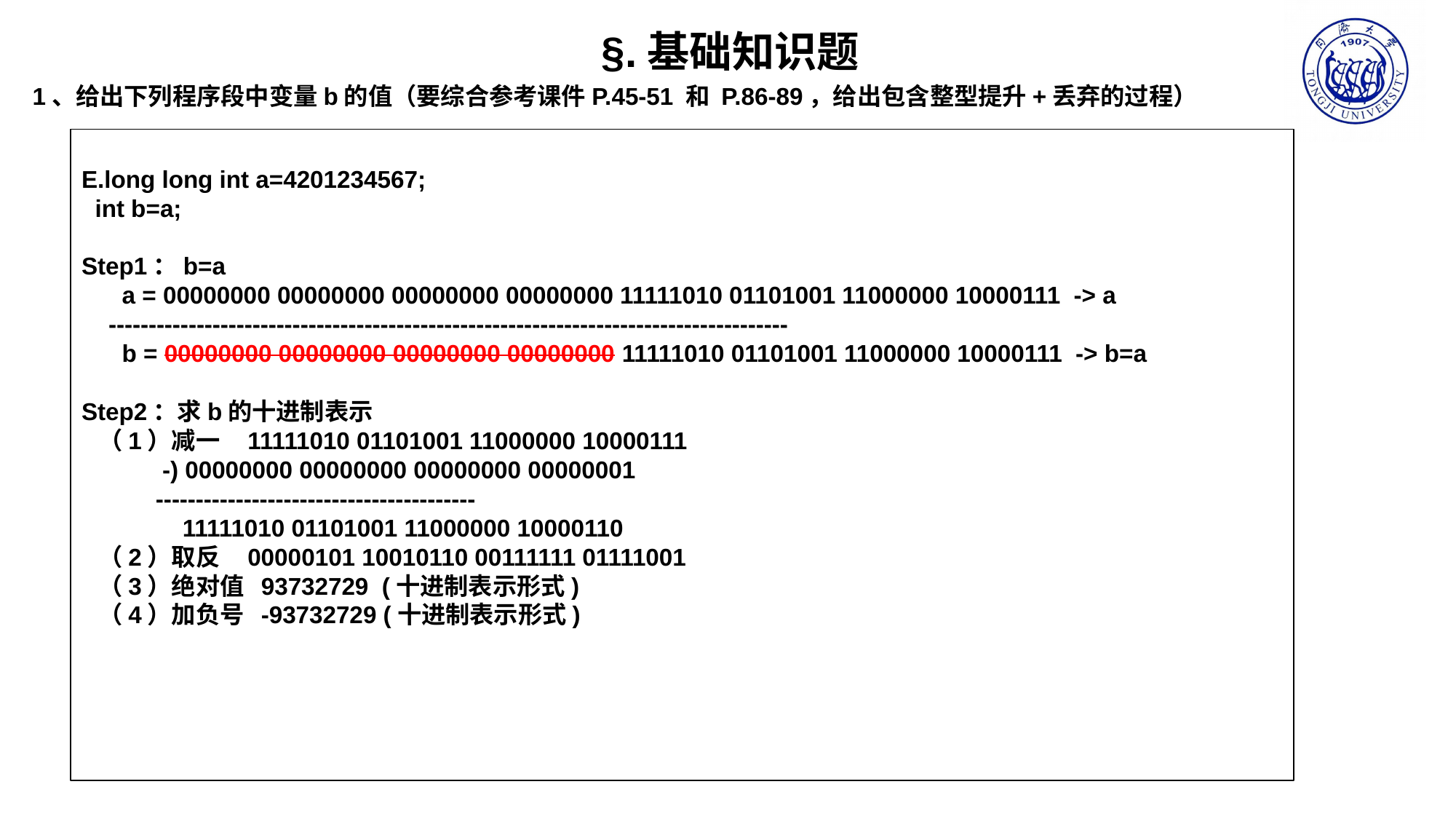

§.基础知识题
1、给出下列程序段中变量b的值（要综合参考课件P.45-51 和 P.86-89，给出包含整型提升+丢弃的过程）

E.long long int a=4201234567;
  int b=a;

Step1：b=a
      a = 00000000 00000000 00000000 00000000 11111010 01101001 11000000 10000111  -> a
    -------------------------------------------------------------------------------------
      b = 00000000 00000000 00000000 00000000 11111010 01101001 11000000 10000111  -> b=a

Step2：求b的十进制表示
  （1）减一    11111010 01101001 11000000 10000111
            -) 00000000 00000000 00000000 00000001
           ----------------------------------------
               11111010 01101001 11000000 10000110
  （2）取反    00000101 10010110 00111111 01111001
  （3）绝对值  93732729  (十进制表示形式)
  （4）加负号  -93732729 (十进制表示形式)